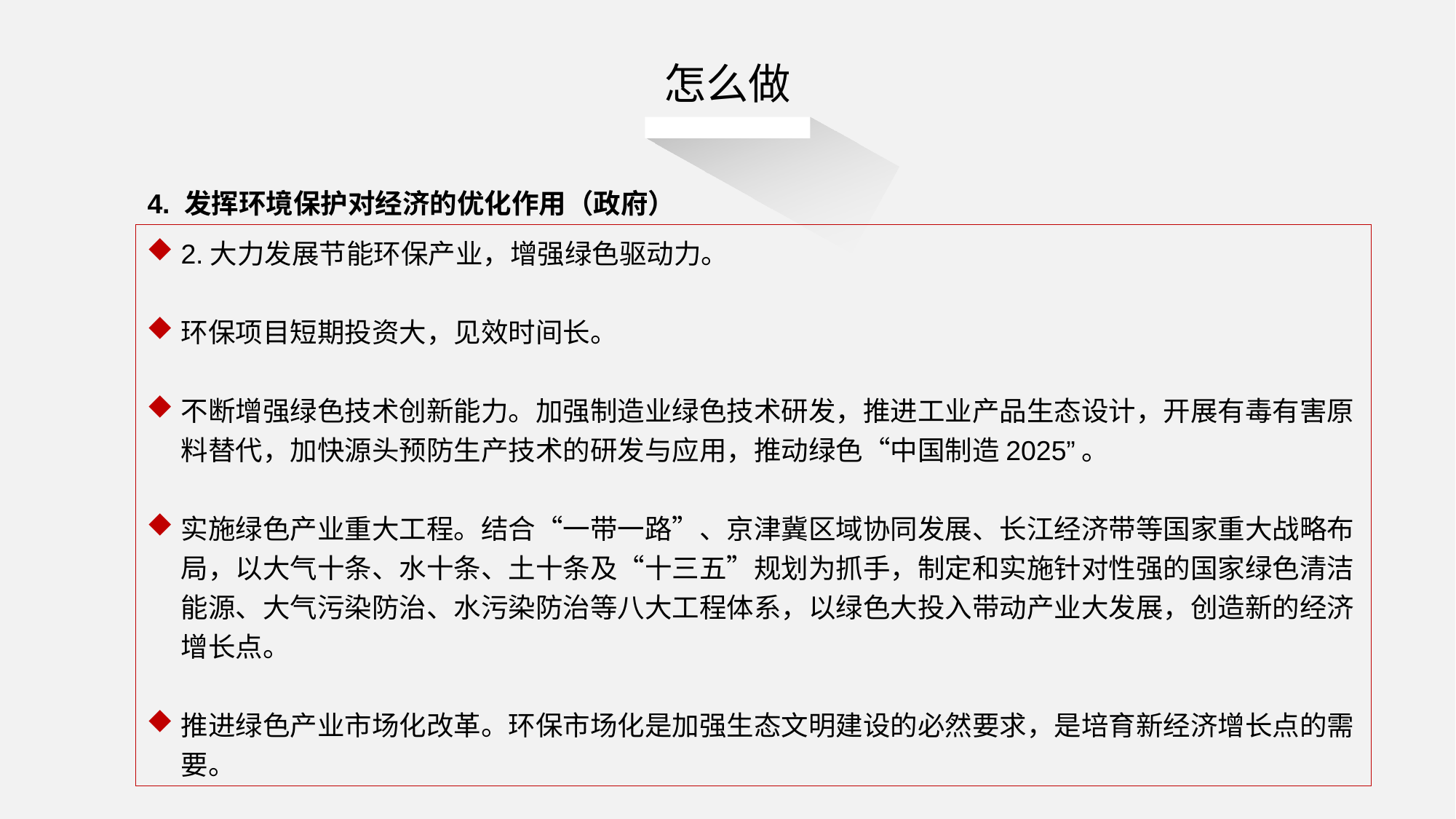

怎么做

4. 发挥环境保护对经济的优化作用（政府）
2.大力发展节能环保产业，增强绿色驱动力。

环保项目短期投资大，见效时间长。

不断增强绿色技术创新能力。加强制造业绿色技术研发，推进工业产品生态设计，开展有毒有害原料替代，加快源头预防生产技术的研发与应用，推动绿色“中国制造2025”。

实施绿色产业重大工程。结合“一带一路”、京津冀区域协同发展、长江经济带等国家重大战略布局，以大气十条、水十条、土十条及“十三五”规划为抓手，制定和实施针对性强的国家绿色清洁能源、大气污染防治、水污染防治等八大工程体系，以绿色大投入带动产业大发展，创造新的经济增长点。

推进绿色产业市场化改革。环保市场化是加强生态文明建设的必然要求，是培育新经济增长点的需要。